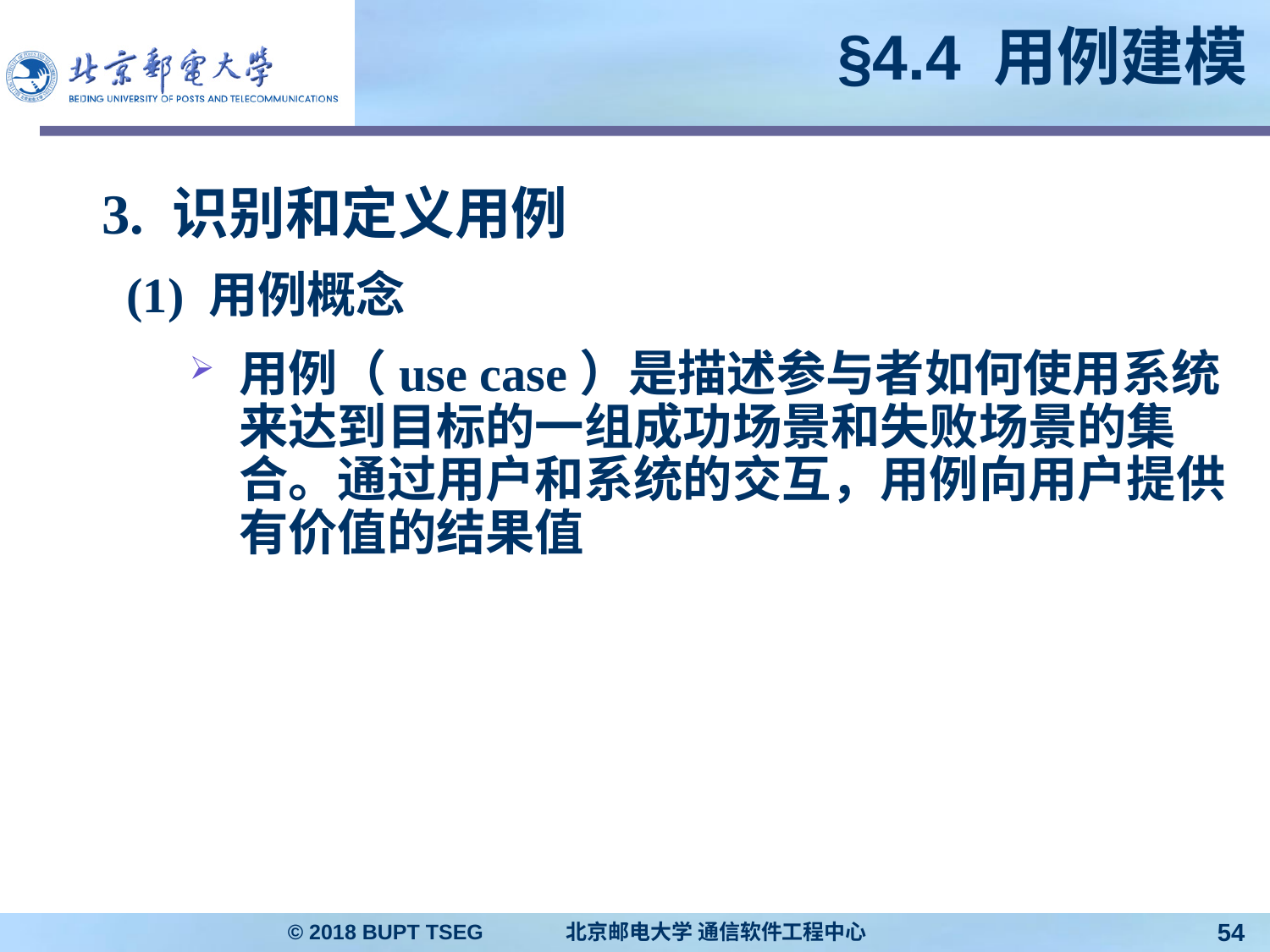

# §4.4 用例建模
3. 识别和定义用例
  (1) 用例概念
用例（use case）是描述参与者如何使用系统来达到目标的一组成功场景和失败场景的集合。通过用户和系统的交互，用例向用户提供有价值的结果值

© 2018 BUPT TSEG             北京邮电大学 通信软件工程中心